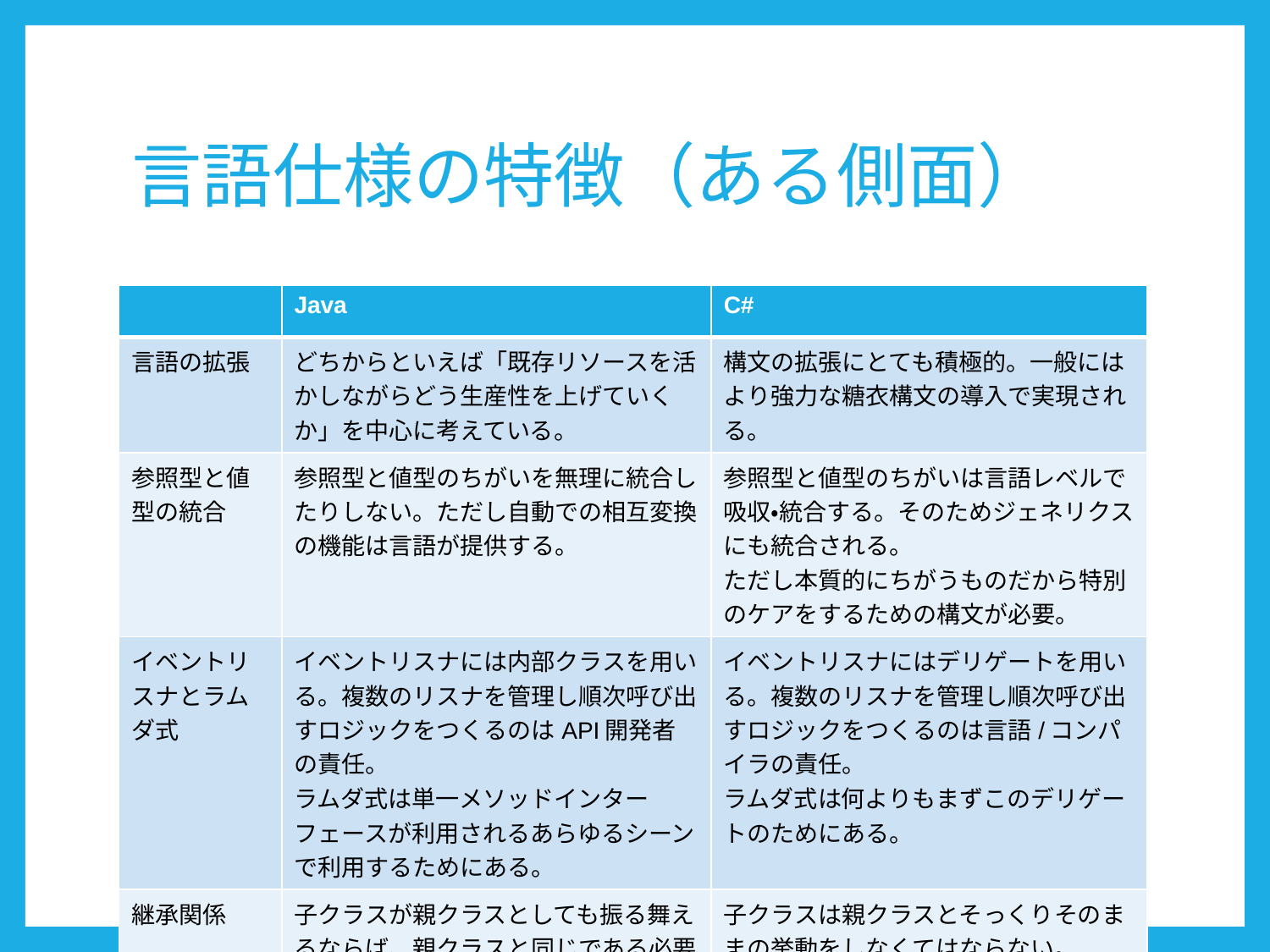

# 言語仕様の特徴（ある側面）
|  | Java | C# |
| --- | --- | --- |
| 言語の拡張 | どちからといえば「既存リソースを活かしながらどう生産性を上げていくか」を中心に考えている。 | 構文の拡張にとても積極的。一般にはより強力な糖衣構文の導入で実現される。 |
| 参照型と値型の統合 | 参照型と値型のちがいを無理に統合したりしない。ただし自動での相互変換の機能は言語が提供する。 | 参照型と値型のちがいは言語レベルで吸収・統合する。そのためジェネリクスにも統合される。 ただし本質的にちがうものだから特別のケアをするための構文が必要。 |
| イベントリスナとラムダ式 | イベントリスナには内部クラスを用いる。複数のリスナを管理し順次呼び出すロジックをつくるのはAPI開発者の責任。 ラムダ式は単一メソッドインターフェースが利用されるあらゆるシーンで利用するためにある。 | イベントリスナにはデリゲートを用いる。複数のリスナを管理し順次呼び出すロジックをつくるのは言語/コンパイラの責任。 ラムダ式は何よりもまずこのデリゲートのためにある。 |
| 継承関係 | 子クラスが親クラスとしても振る舞えるならば、親クラスと同じである必要はない（大は小を兼ねる）。 | 子クラスは親クラスとそっくりそのままの挙動をしなくてはならない。 |